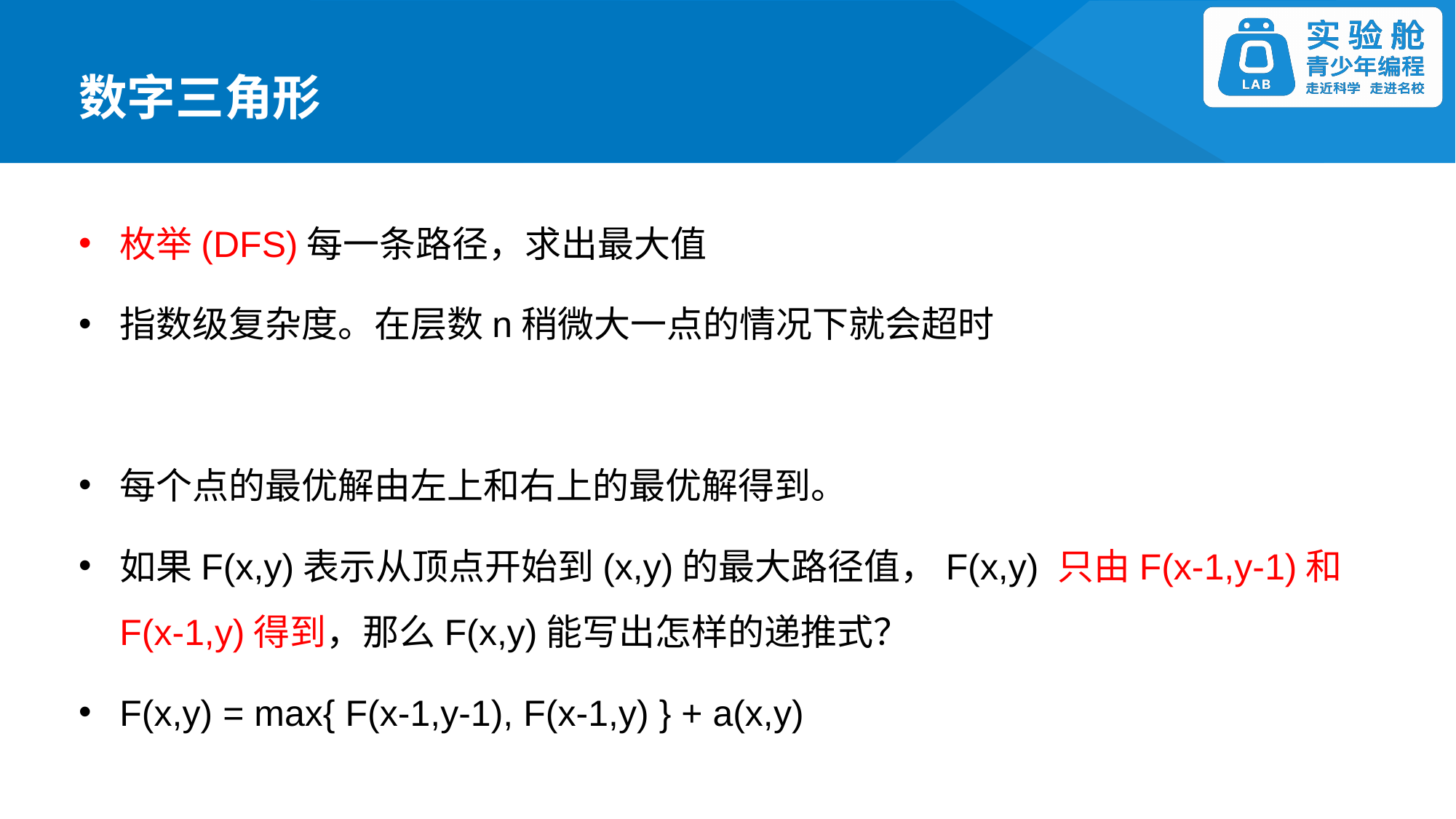

数字三角形
枚举(DFS)每一条路径，求出最大值
指数级复杂度。在层数n稍微大一点的情况下就会超时

每个点的最优解由左上和右上的最优解得到。
如果F(x,y)表示从顶点开始到(x,y)的最大路径值，F(x,y) 只由F(x-1,y-1)和F(x-1,y)得到，那么F(x,y)能写出怎样的递推式？
F(x,y) = max{ F(x-1,y-1), F(x-1,y) } + a(x,y)